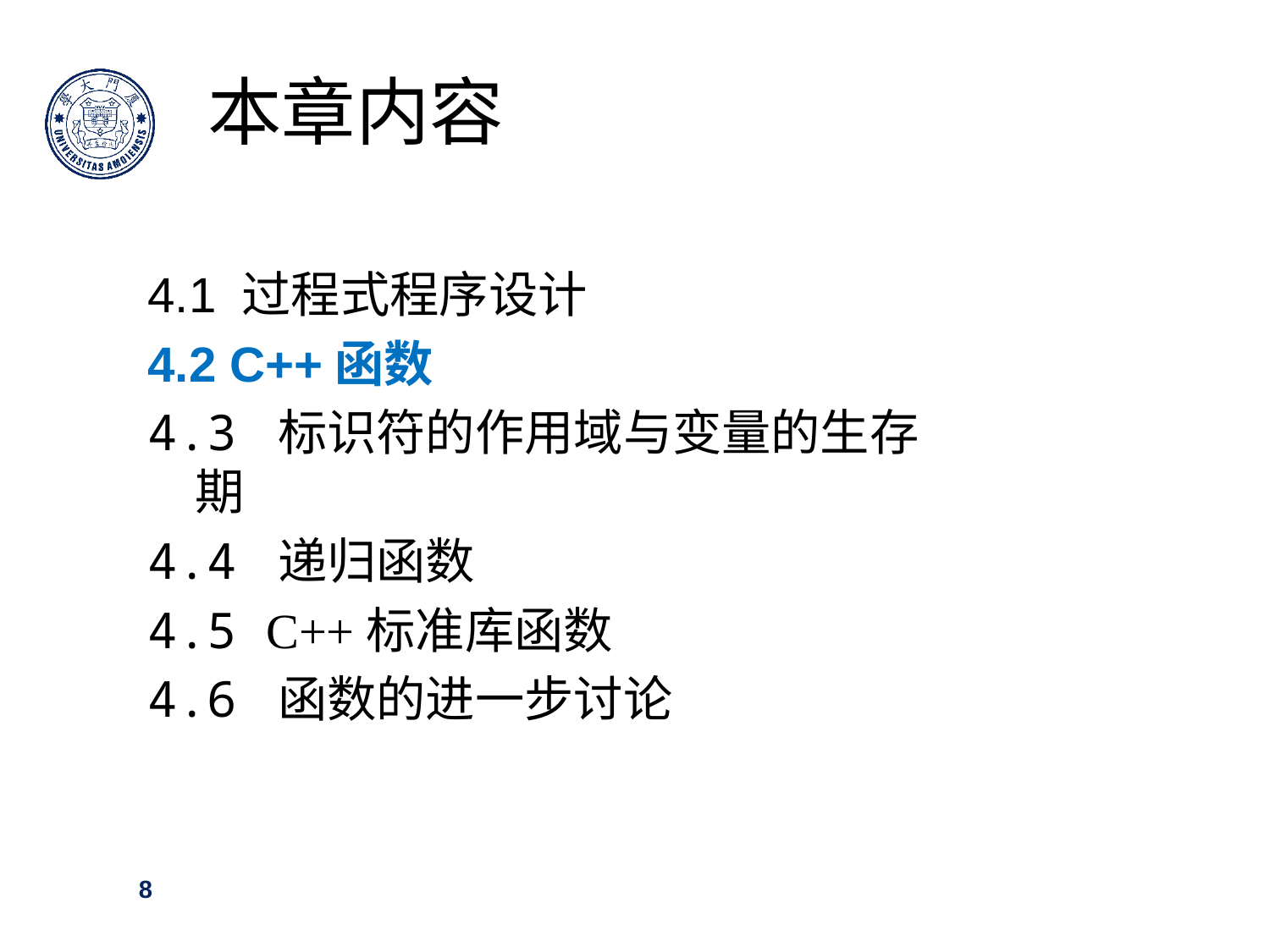

本章内容
4.1 过程式程序设计
4.2 C++函数
4.3 标识符的作用域与变量的生存期
4.4 递归函数
4.5 C++标准库函数
4.6 函数的进一步讨论
8